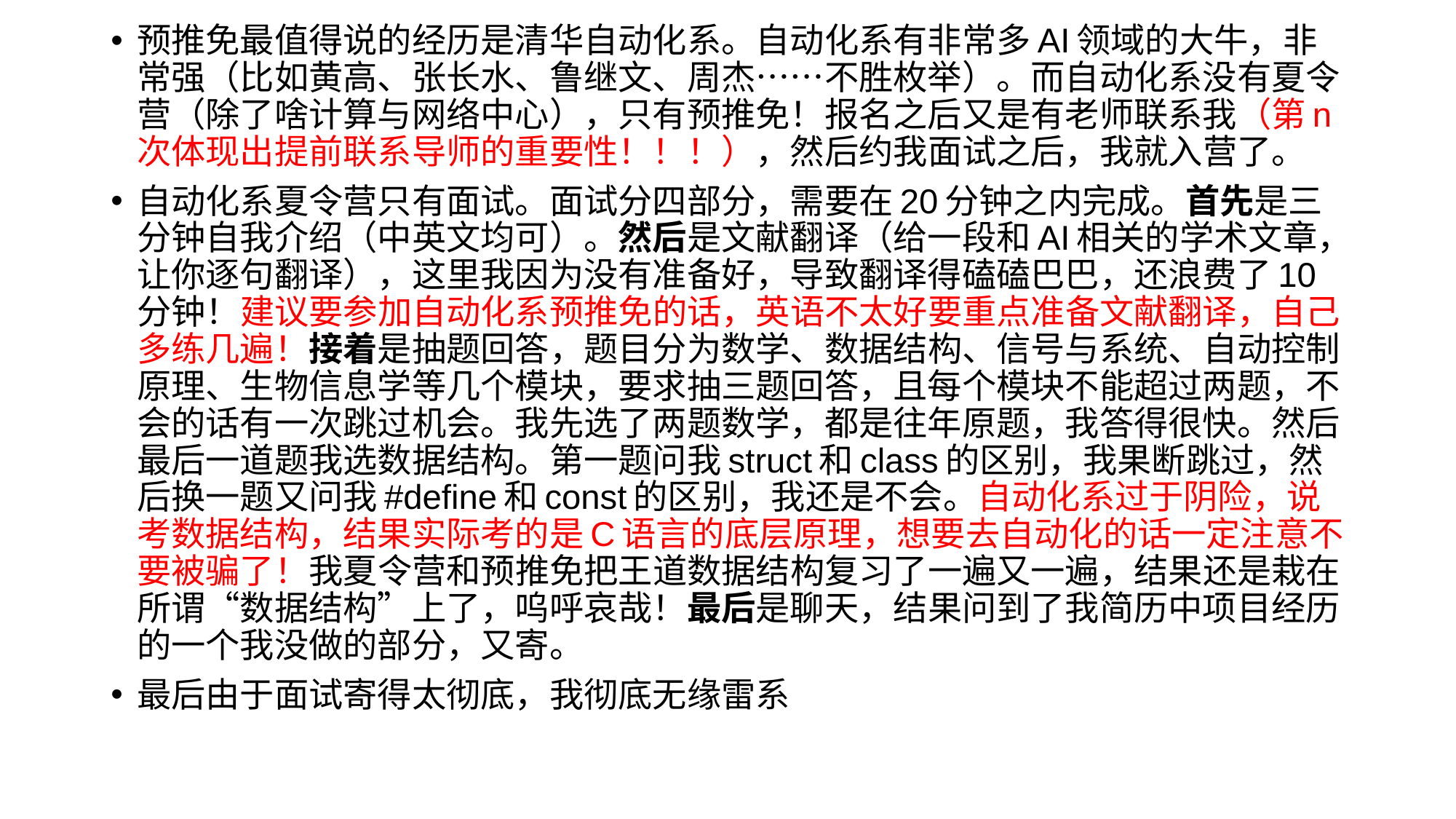

预推免最值得说的经历是清华自动化系。自动化系有非常多AI领域的大牛，非常强（比如黄高、张长水、鲁继文、周杰……不胜枚举）。而自动化系没有夏令营（除了啥计算与网络中心），只有预推免！报名之后又是有老师联系我（第n次体现出提前联系导师的重要性！！！），然后约我面试之后，我就入营了。
自动化系夏令营只有面试。面试分四部分，需要在20分钟之内完成。首先是三分钟自我介绍（中英文均可）。然后是文献翻译（给一段和AI相关的学术文章，让你逐句翻译），这里我因为没有准备好，导致翻译得磕磕巴巴，还浪费了10分钟！建议要参加自动化系预推免的话，英语不太好要重点准备文献翻译，自己多练几遍！接着是抽题回答，题目分为数学、数据结构、信号与系统、自动控制原理、生物信息学等几个模块，要求抽三题回答，且每个模块不能超过两题，不会的话有一次跳过机会。我先选了两题数学，都是往年原题，我答得很快。然后最后一道题我选数据结构。第一题问我struct和class的区别，我果断跳过，然后换一题又问我#define和const的区别，我还是不会。自动化系过于阴险，说考数据结构，结果实际考的是C语言的底层原理，想要去自动化的话一定注意不要被骗了！我夏令营和预推免把王道数据结构复习了一遍又一遍，结果还是栽在所谓“数据结构”上了，呜呼哀哉！最后是聊天，结果问到了我简历中项目经历的一个我没做的部分，又寄。
最后由于面试寄得太彻底，我彻底无缘雷系